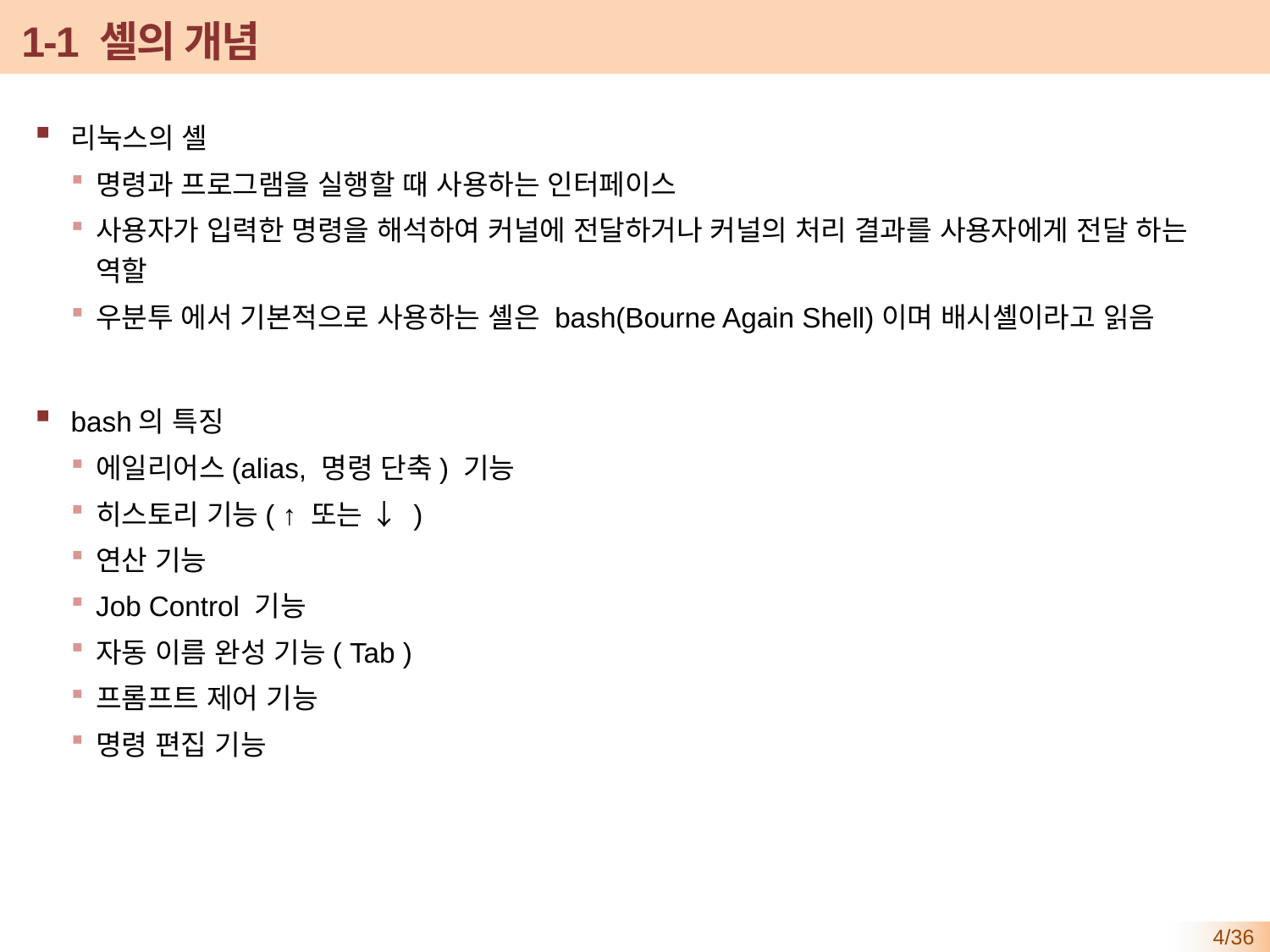

# 1-1 셸의 개념
리눅스의 셸
명령과 프로그램을 실행할 때 사용하는 인터페이스
사용자가 입력한 명령을 해석하여 커널에 전달하거나 커널의 처리 결과를 사용자에게 전달 하는 역할
우분투 에서 기본적으로 사용하는 셸은 bash(Bourne Again Shell)이며 배시셸이라고 읽음

bash의 특징
에일리어스(alias, 명령 단축) 기능
히스토리 기능( ↑ 또는 ↓ )
연산 기능
Job Control 기능
자동 이름 완성 기능( Tab )
프롬프트 제어 기능
명령 편집 기능